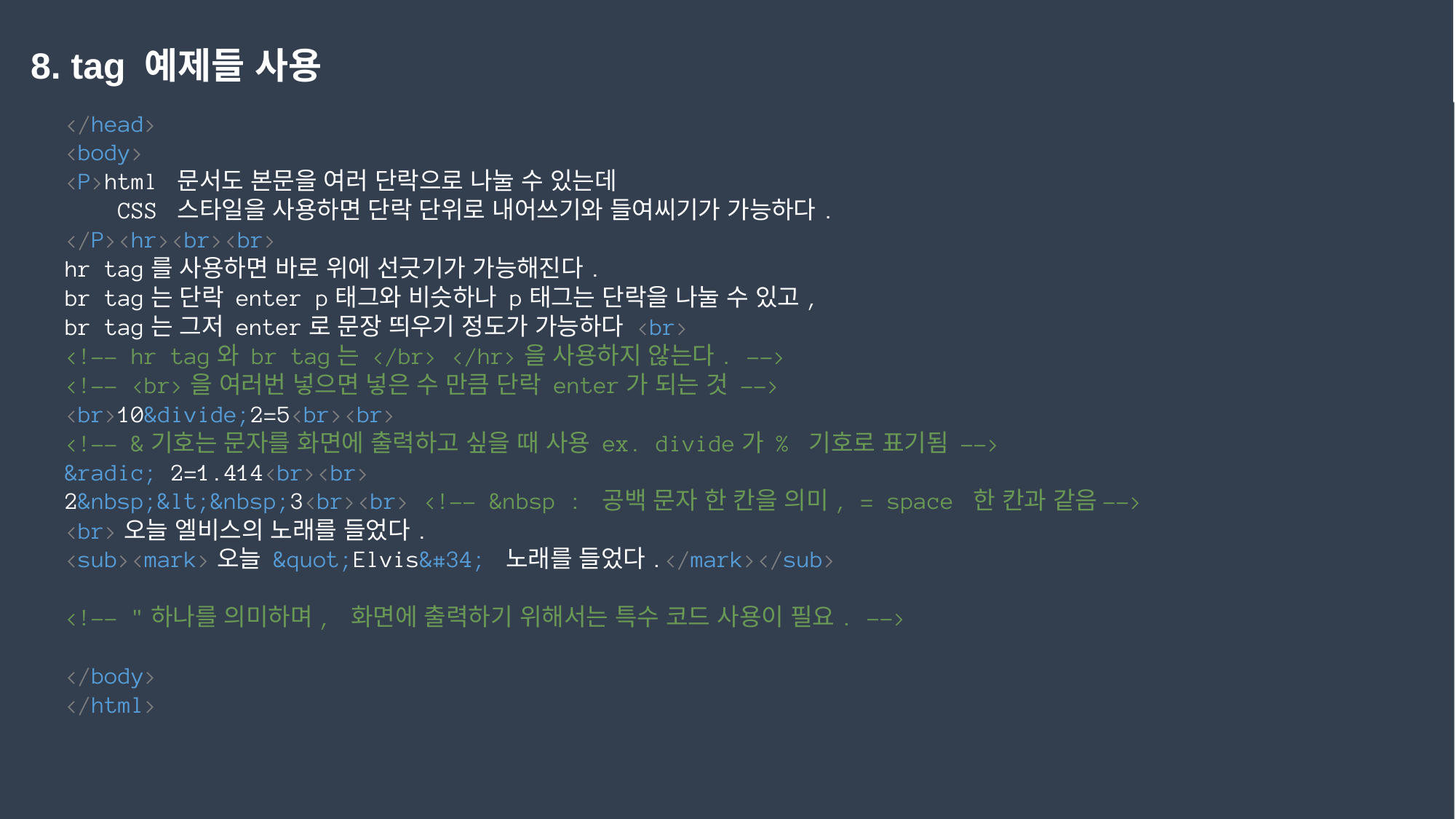

8. tag 예제들 사용
</head>
<body>
<P>html 문서도 본문을 여러 단락으로 나눌 수 있는데
    CSS 스타일을 사용하면 단락 단위로 내어쓰기와 들여씨기가 가능하다.
</P><hr><br><br>
hr tag를 사용하면 바로 위에 선긋기가 가능해진다.
br tag는 단락 enter p태그와 비슷하나 p태그는 단락을 나눌 수 있고,
br tag는 그저 enter로 문장 띄우기 정도가 가능하다 <br>
<!-- hr tag와 br tag는 </br> </hr>을 사용하지 않는다. -->
<!-- <br>을 여러번 넣으면 넣은 수 만큼 단락 enter가 되는 것 -->
<br>10&divide;2=5<br><br>
<!-- &기호는 문자를 화면에 출력하고 싶을 때 사용 ex. divide가 % 기호로 표기됨 -->
&radic; 2=1.414<br><br>
2&nbsp;&lt;&nbsp;3<br><br> <!-- &nbsp : 공백 문자 한 칸을 의미, = space 한 칸과 같음-->
<br>오늘 엘비스의 노래를 들었다.
<sub><mark>오늘 &quot;Elvis&#34; 노래를 들었다.</mark></sub>
<!-- "하나를 의미하며, 화면에 출력하기 위해서는 특수 코드 사용이 필요. -->

</body>
</html>

2023-02-08
권민지